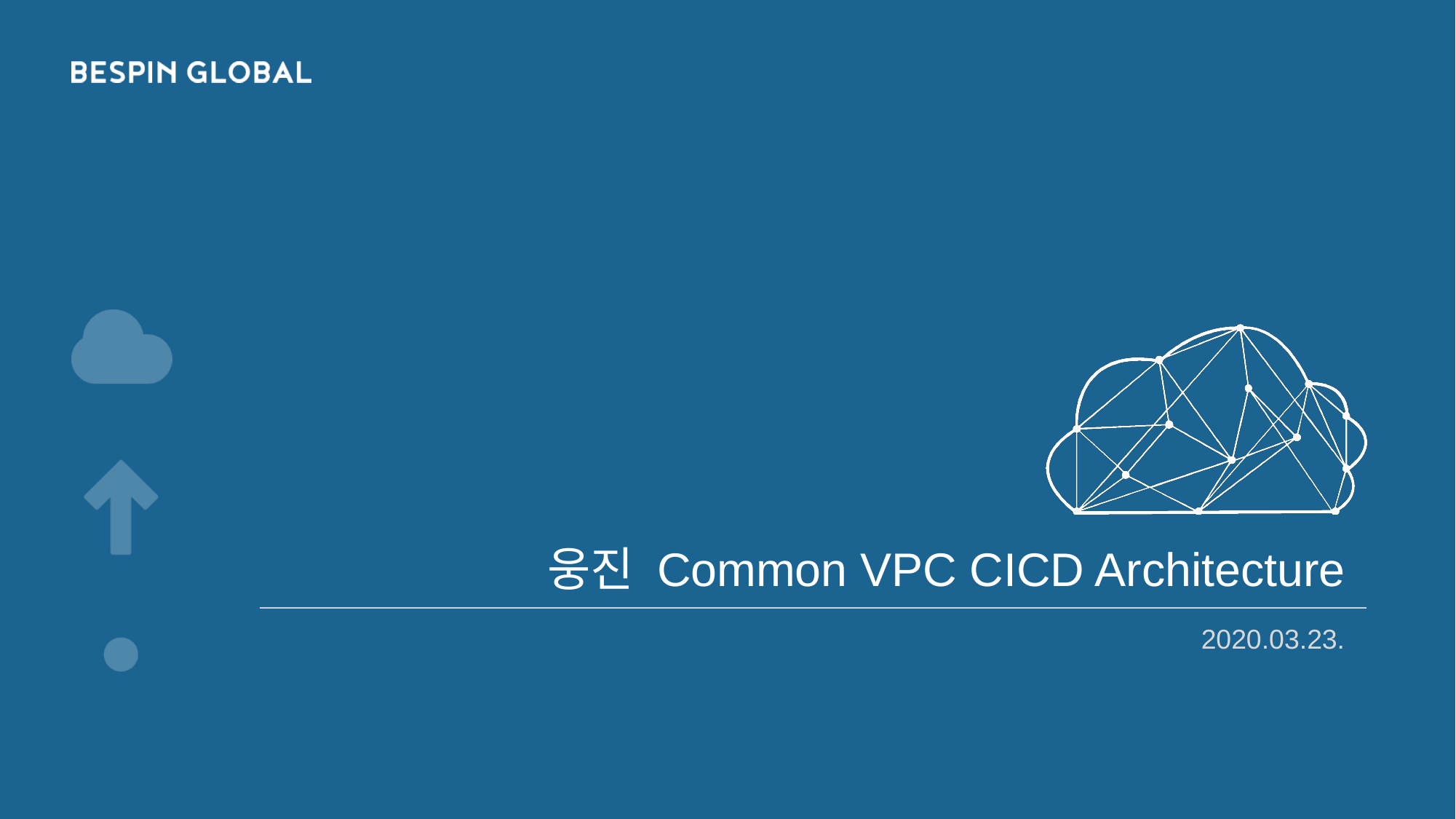

# 웅진 Common VPC CICD Architecture
2020.03.23.